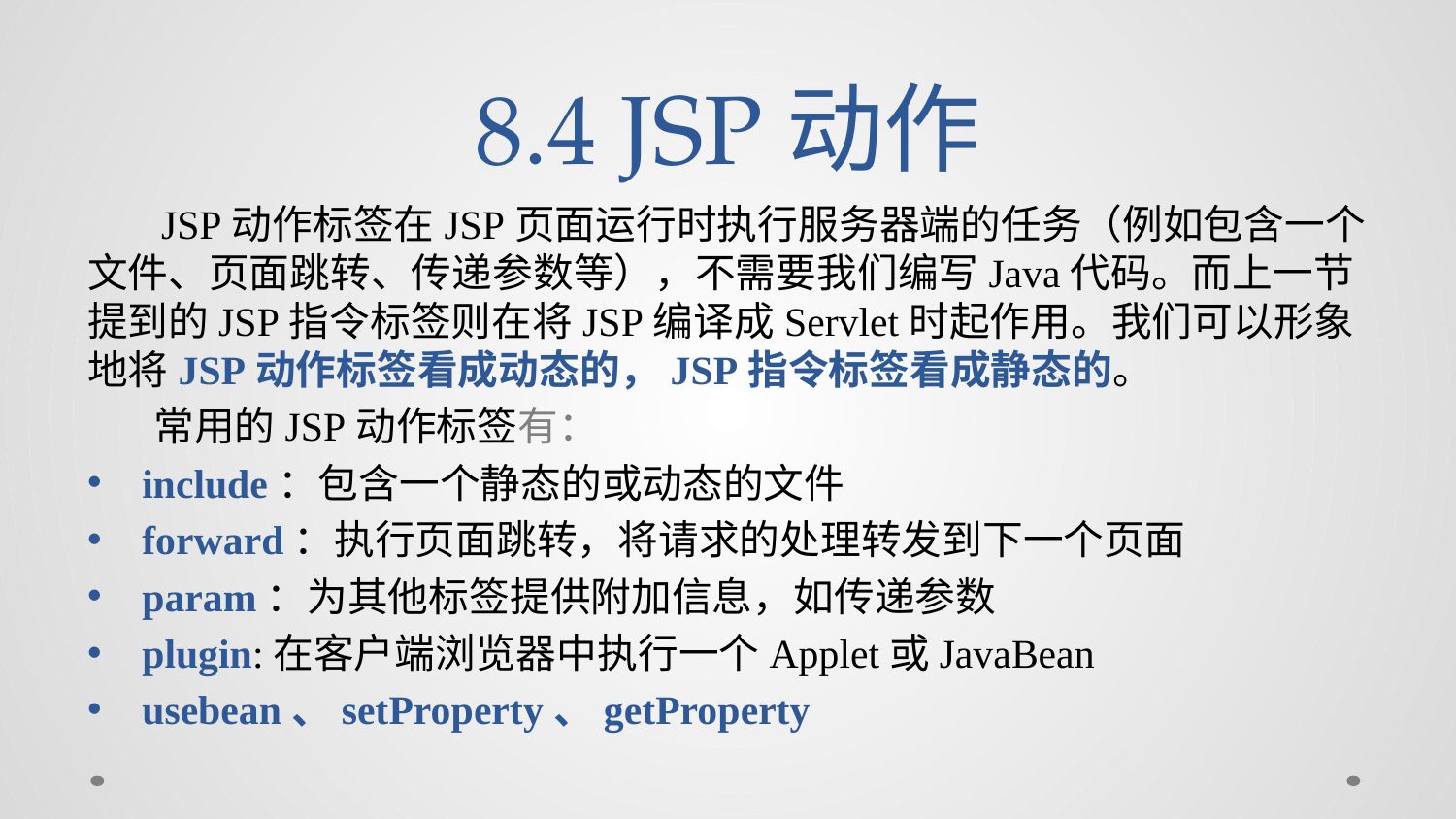

# 8.4 JSP动作
        JSP动作标签在JSP页面运行时执行服务器端的任务（例如包含一个文件、页面跳转、传递参数等），不需要我们编写Java代码。而上一节提到的JSP指令标签则在将JSP编译成Servlet时起作用。我们可以形象地将JSP动作标签看成动态的，JSP指令标签看成静态的。
       常用的JSP动作标签有：
include：包含一个静态的或动态的文件
forward：执行页面跳转，将请求的处理转发到下一个页面
param：为其他标签提供附加信息，如传递参数
plugin:在客户端浏览器中执行一个Applet或JavaBean
usebean、setProperty、getProperty